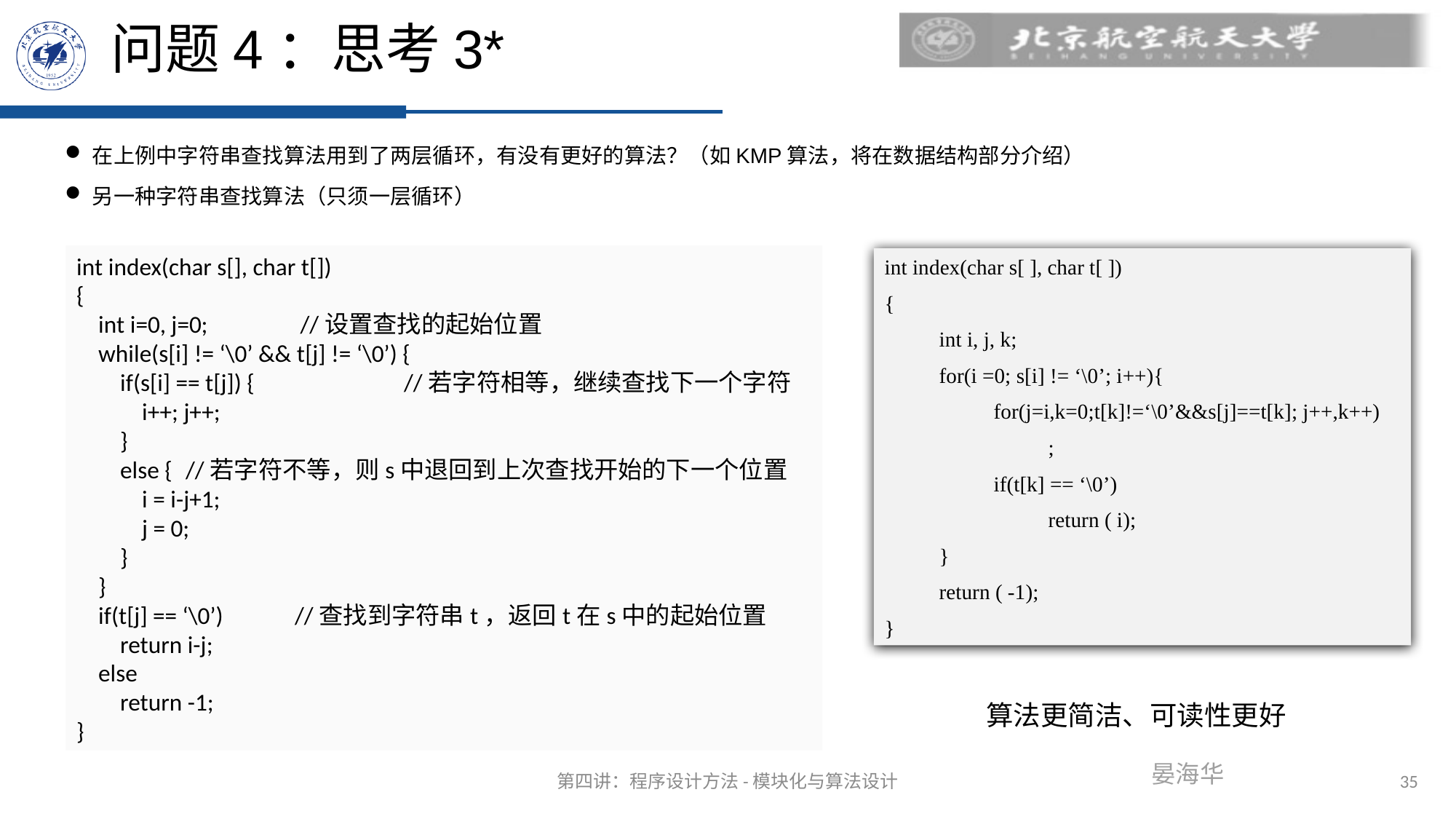

# 问题4：思考3*
在上例中字符串查找算法用到了两层循环，有没有更好的算法？（如KMP算法，将在数据结构部分介绍）
另一种字符串查找算法（只须一层循环）
int index(char s[], char t[])
{
    int i=0, j=0;	 //设置查找的起始位置
    while(s[i] != ‘\0’ && t[j] != ‘\0’) {
        if(s[i] == t[j]) {		//若字符相等，继续查找下一个字符
            i++; j++;
        }
        else {	//若字符不等，则s中退回到上次查找开始的下一个位置
            i = i-j+1;
            j = 0;
        }
    }
    if(t[j] == ‘\0’)	//查找到字符串t，返回t在s中的起始位置
        return i-j;
    else
        return -1;
}
int index(char s[ ], char t[ ])
{
int i, j, k;
for(i =0; s[i] != ‘\0’; i++){
for(j=i,k=0;t[k]!=‘\0’&&s[j]==t[k]; j++,k++)
;
if(t[k] == ‘\0’)
return ( i);
}
return ( -1);
}
算法更简洁、可读性更好
35
第四讲：程序设计方法-模块化与算法设计